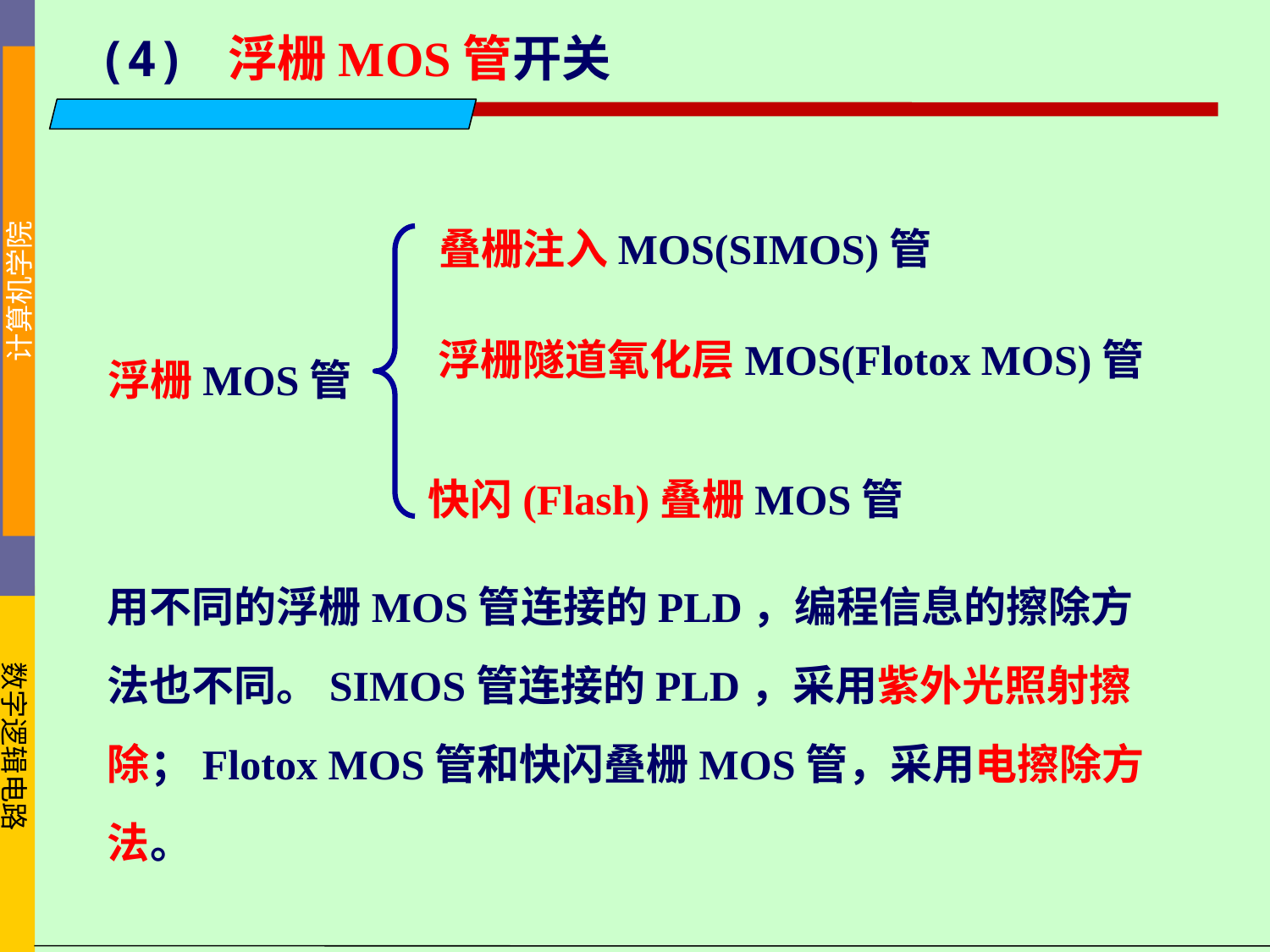

(4) 浮栅MOS管开关

叠栅注入MOS(SIMOS)管

浮栅隧道氧化层MOS(Flotox MOS)管
浮栅MOS管
快闪(Flash)叠栅MOS管
用不同的浮栅MOS管连接的PLD，编程信息的擦除方法也不同。SIMOS管连接的PLD，采用紫外光照射擦除；Flotox MOS管和快闪叠栅MOS管，采用电擦除方法。